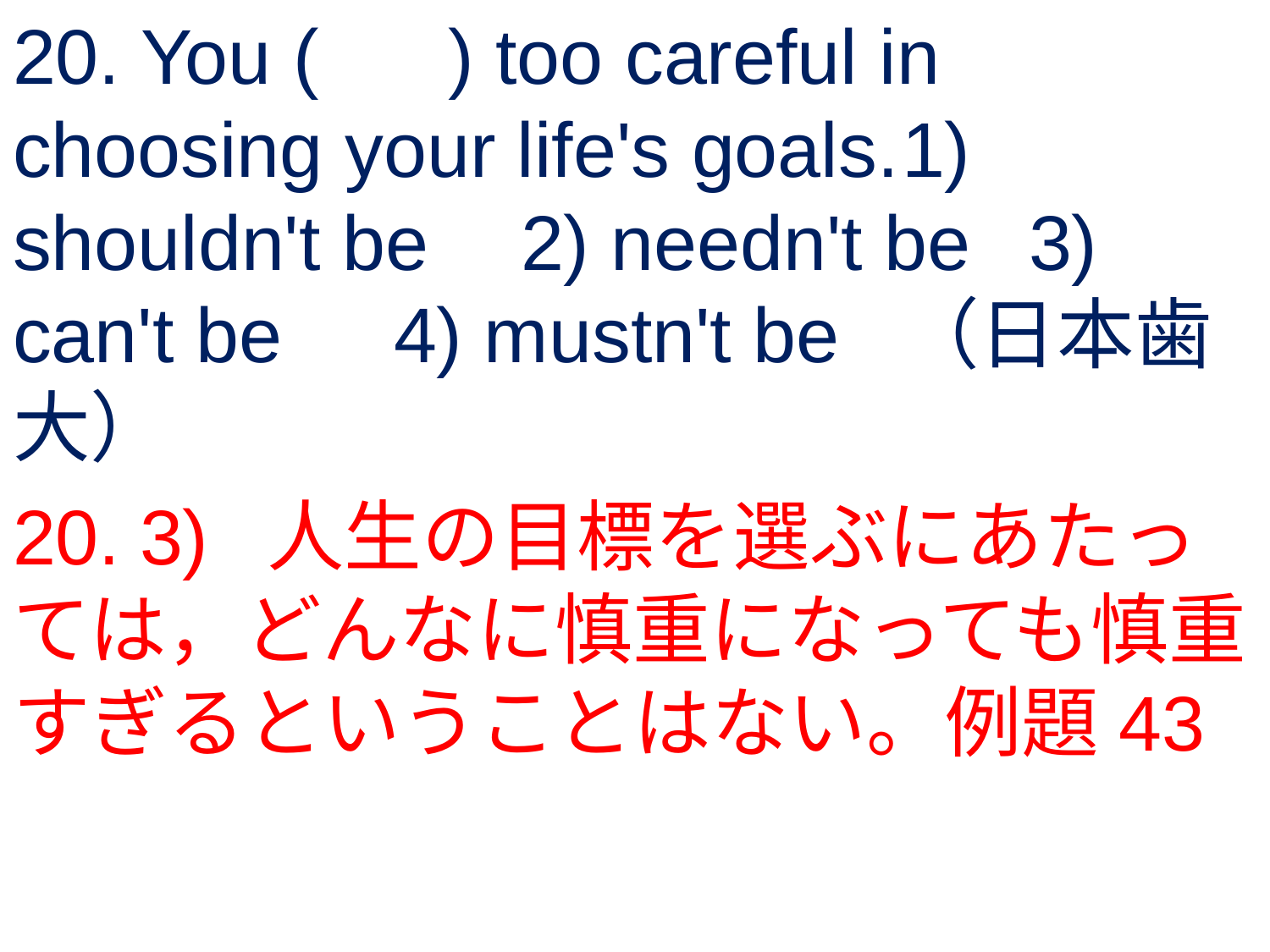

# 20. You (      ) too careful in choosing your life's goals.	1) shouldn't be	2) needn't be	3) can't be	4) mustn't be	（日本歯大）
20.	3) 	人生の目標を選ぶにあたっては，どんなに慎重になっても慎重すぎるということはない。例題43